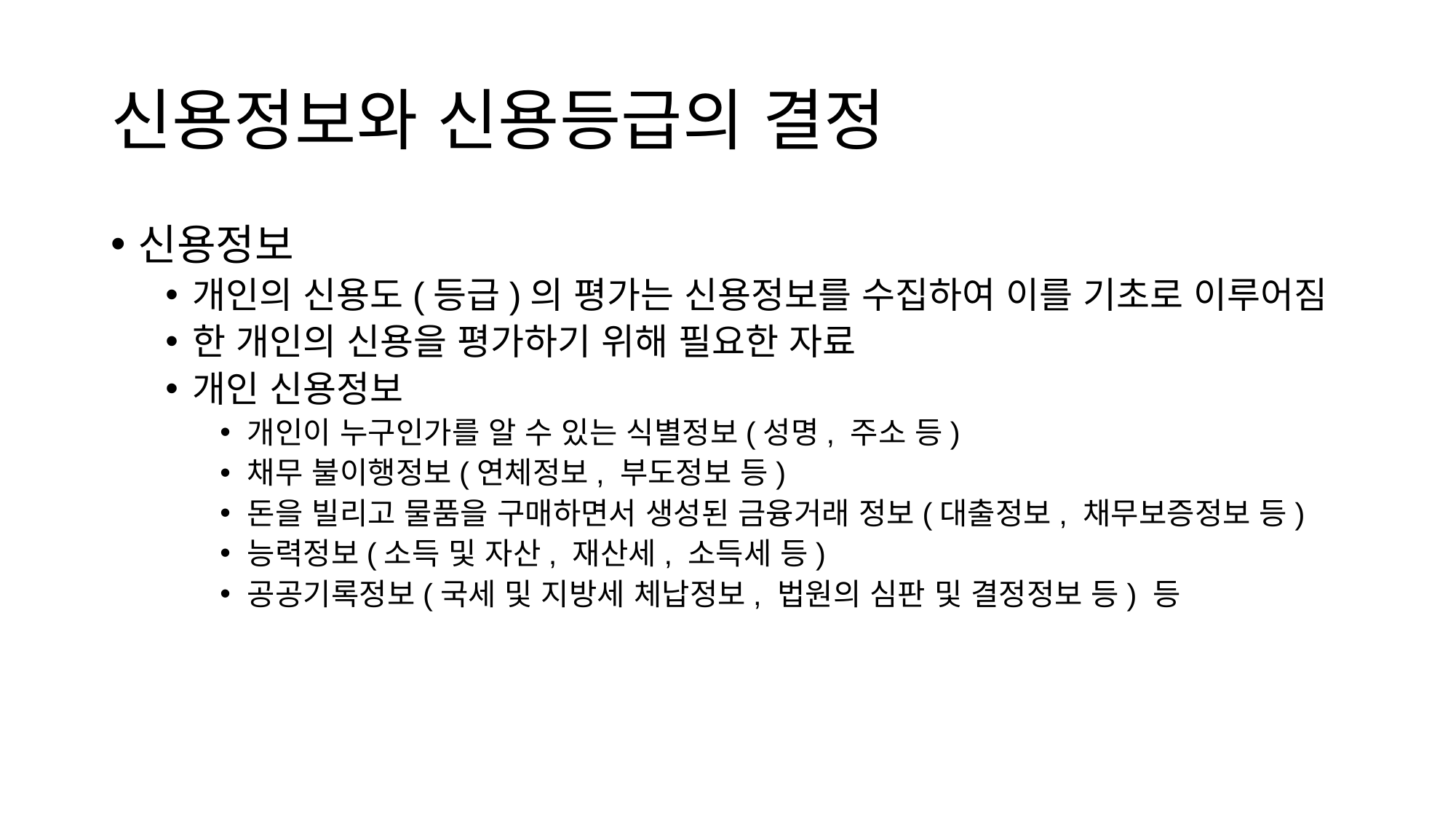

# 신용정보와 신용등급의 결정
신용정보
개인의 신용도(등급)의 평가는 신용정보를 수집하여 이를 기초로 이루어짐
한 개인의 신용을 평가하기 위해 필요한 자료
개인 신용정보
개인이 누구인가를 알 수 있는 식별정보(성명, 주소 등)
채무 불이행정보(연체정보, 부도정보 등)
돈을 빌리고 물품을 구매하면서 생성된 금융거래 정보(대출정보, 채무보증정보 등)
능력정보(소득 및 자산, 재산세, 소득세 등)
공공기록정보(국세 및 지방세 체납정보, 법원의 심판 및 결정정보 등) 등